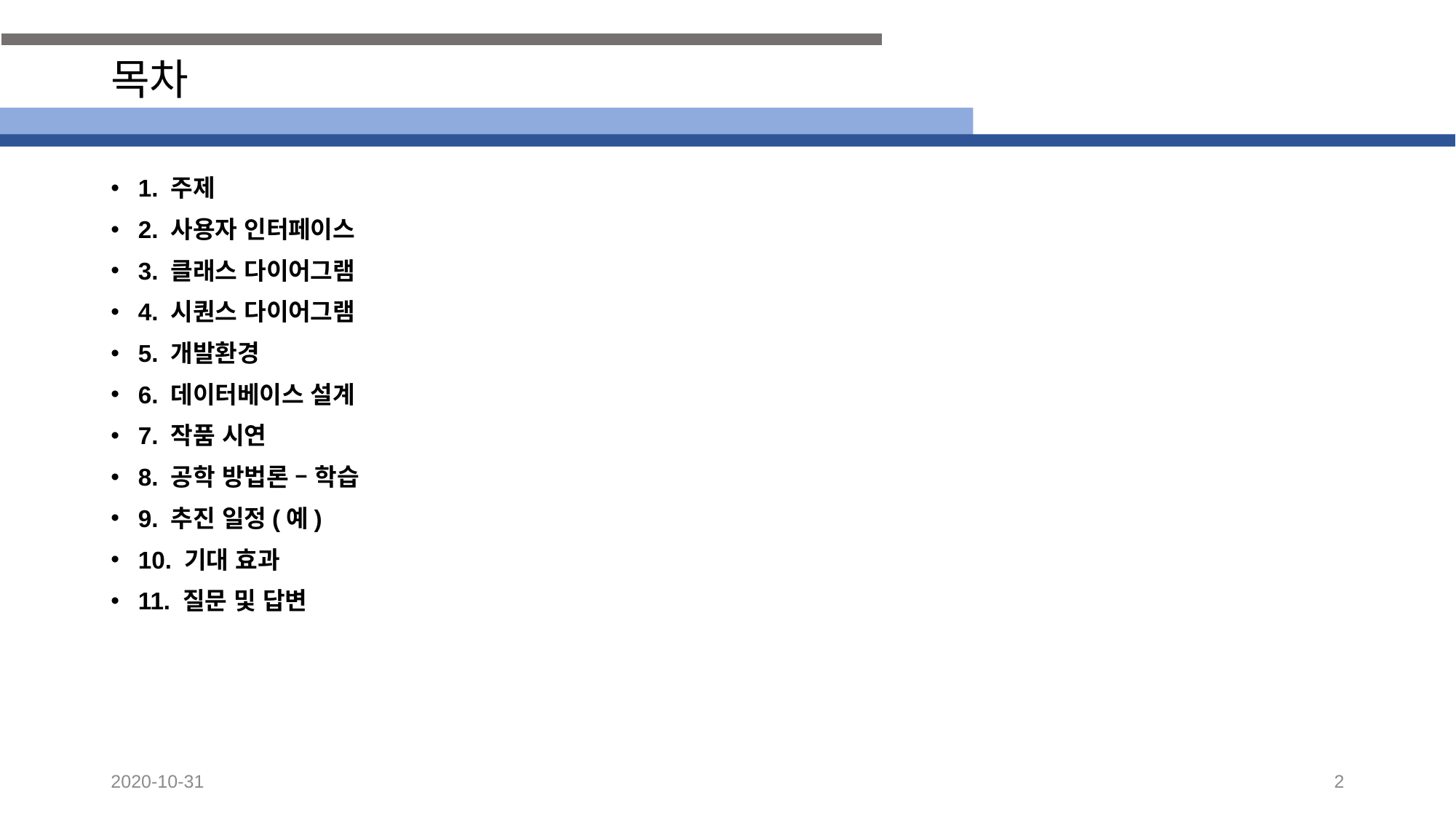

# 목차

1. 주제
2. 사용자 인터페이스
3. 클래스 다이어그램
4. 시퀀스 다이어그램
5. 개발환경
6. 데이터베이스 설계
7. 작품 시연
8. 공학 방법론 – 학습
9. 추진 일정(예)
10. 기대 효과
11. 질문 및 답변
2020-10-31
2